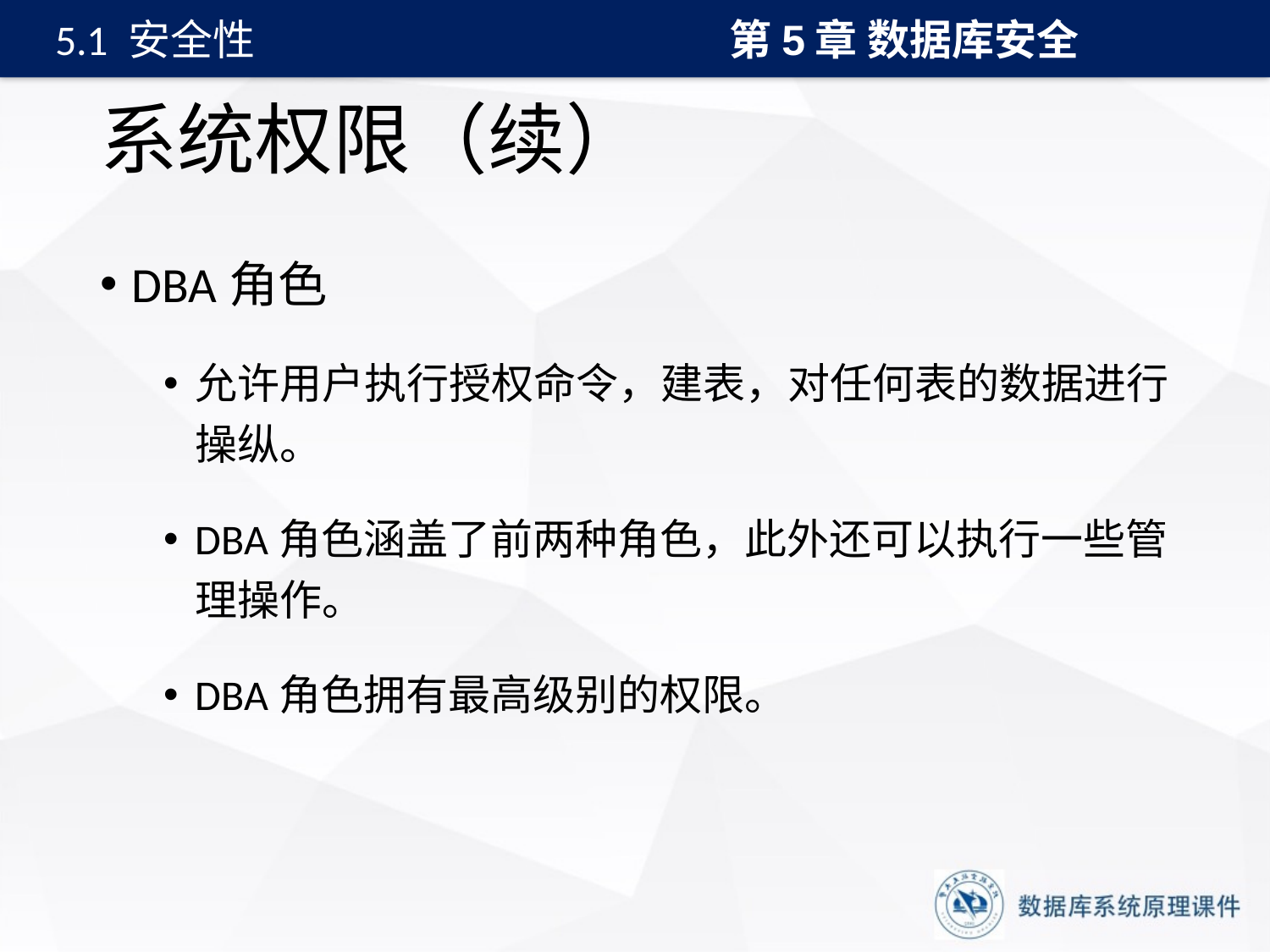

第5章 数据库安全
5.1 安全性
# 系统权限（续）
DBA角色
允许用户执行授权命令，建表，对任何表的数据进行操纵。
DBA角色涵盖了前两种角色，此外还可以执行一些管理操作。
DBA角色拥有最高级别的权限。